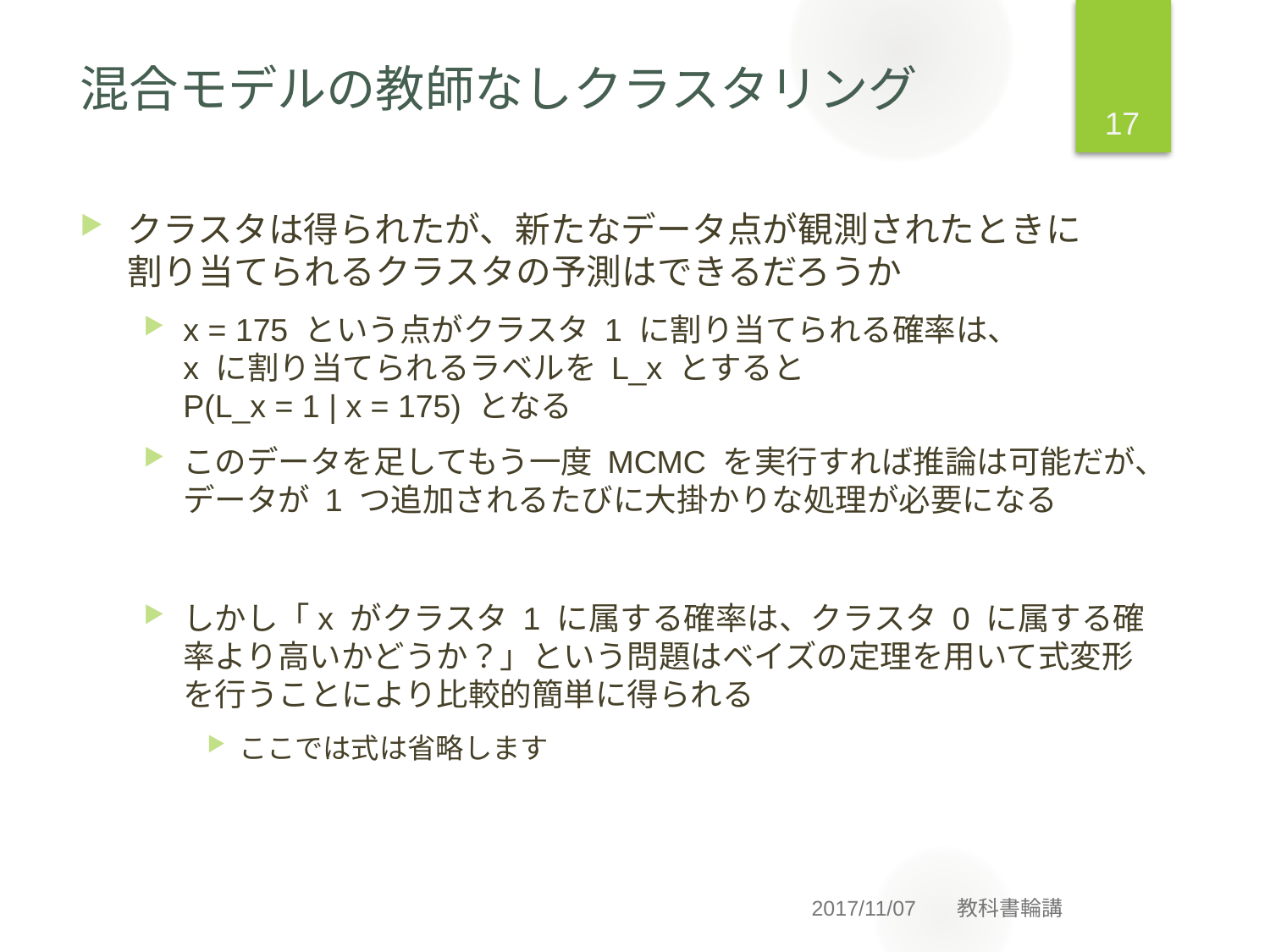

17
# 混合モデルの教師なしクラスタリング
クラスタは得られたが、新たなデータ点が観測されたときに
割り当てられるクラスタの予測はできるだろうか
x = 175 という点がクラスタ 1 に割り当てられる確率は、
x に割り当てられるラベルを L_x とすると
P(L_x = 1 | x = 175) となる
このデータを足してもう一度 MCMC を実行すれば推論は可能だが、データが 1 つ追加されるたびに大掛かりな処理が必要になる

しかし「x がクラスタ 1 に属する確率は、クラスタ 0 に属する確率より高いかどうか？」という問題はベイズの定理を用いて式変形を行うことにより比較的簡単に得られる
ここでは式は省略します
2017/11/07      教科書輪講